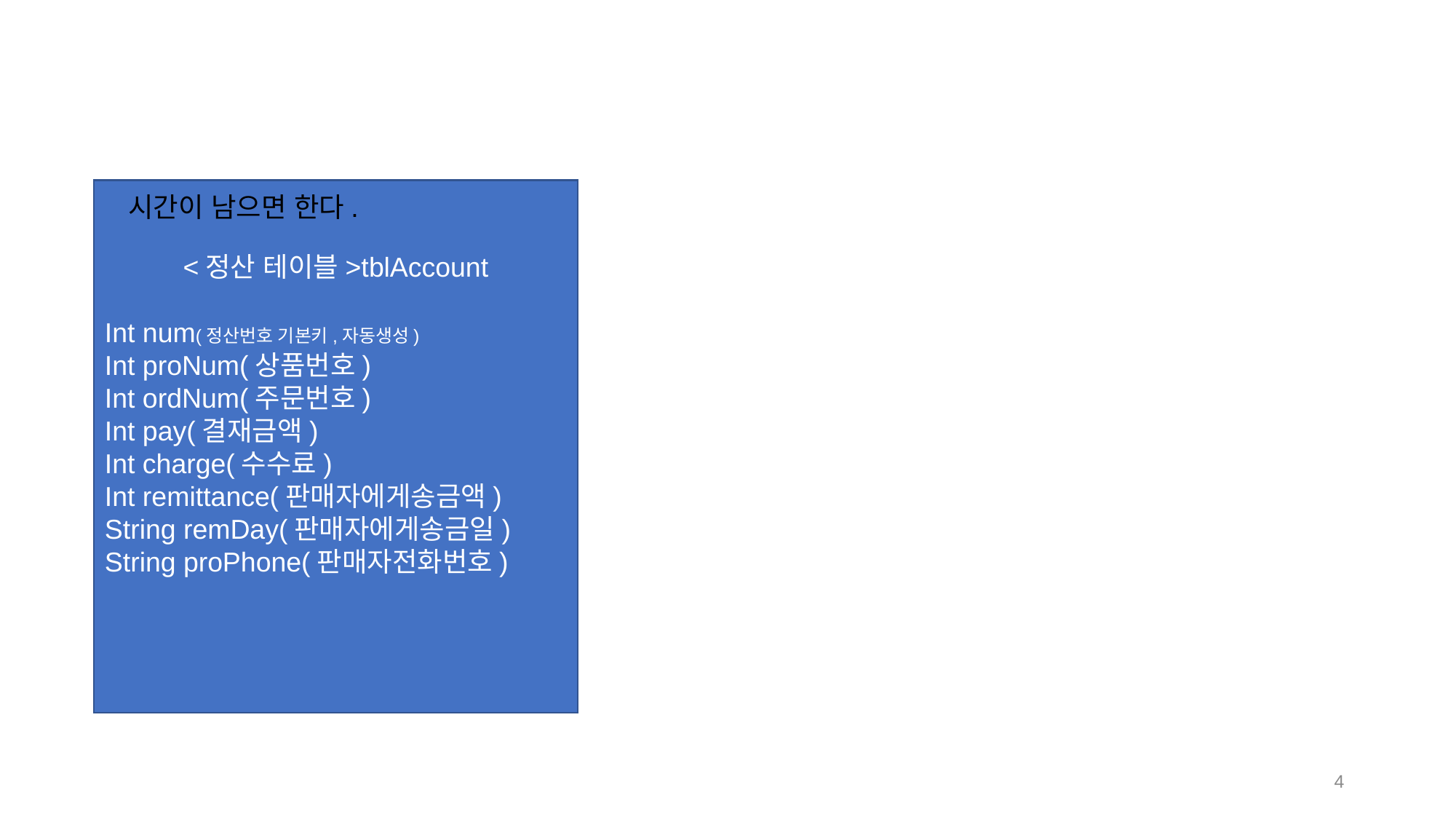

관리자

<정산 테이블>tblAccount

Int num(정산번호 기본키,자동생성)
Int proNum(상품번호)
Int ordNum(주문번호)
Int pay(결재금액)
Int charge(수수료)
Int remittance(판매자에게송금액)
String remDay(판매자에게송금일)
String proPhone(판매자전화번호)

시간이 남으면 한다.
4